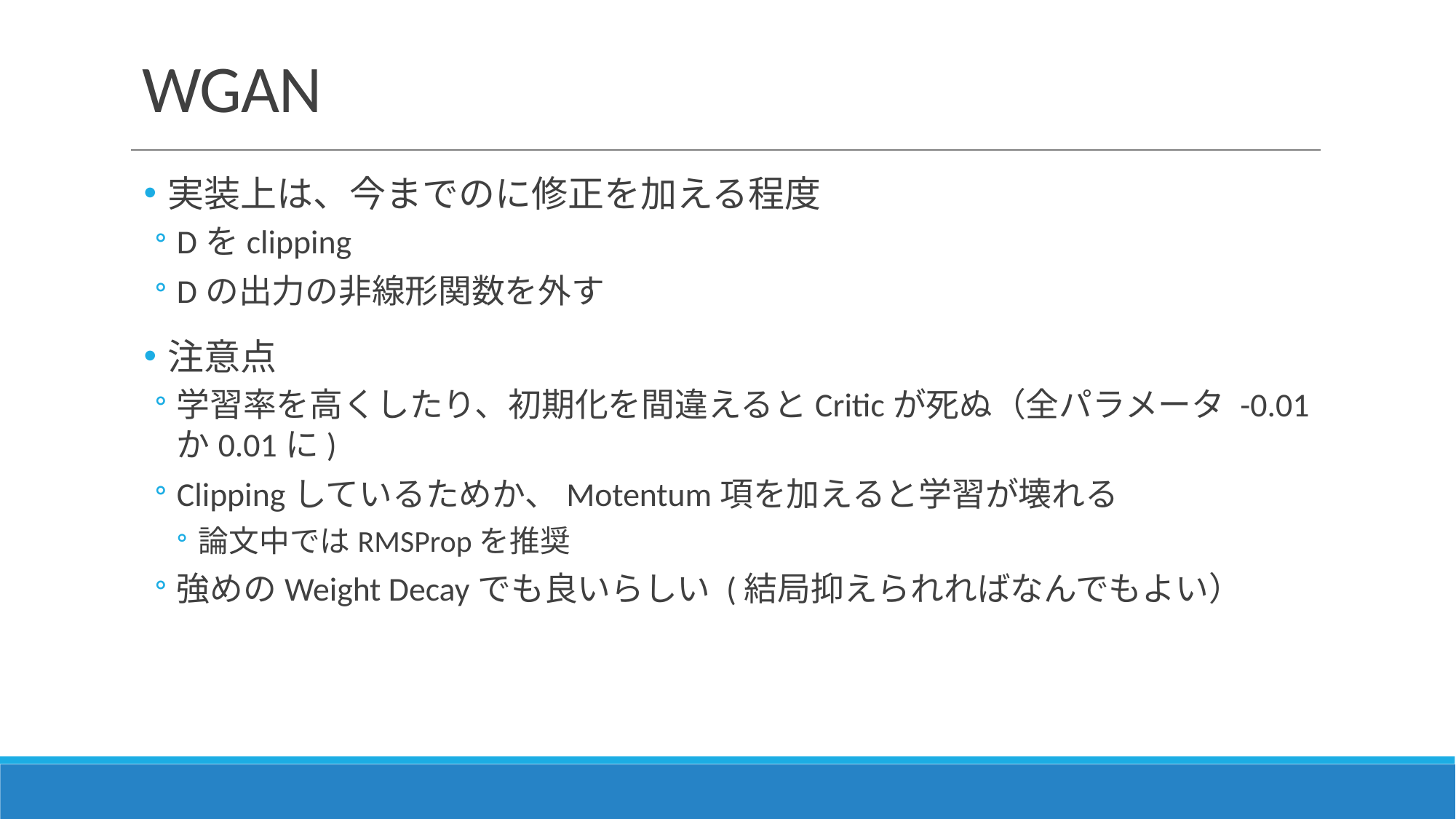

# WGAN
実装上は、今までのに修正を加える程度
Dをclipping
Dの出力の非線形関数を外す
注意点
学習率を高くしたり、初期化を間違えるとCriticが死ぬ（全パラメータ -0.01か0.01に)
Clippingしているためか、Motentum項を加えると学習が壊れる
論文中ではRMSPropを推奨
強めのWeight Decayでも良いらしい (結局抑えられればなんでもよい）